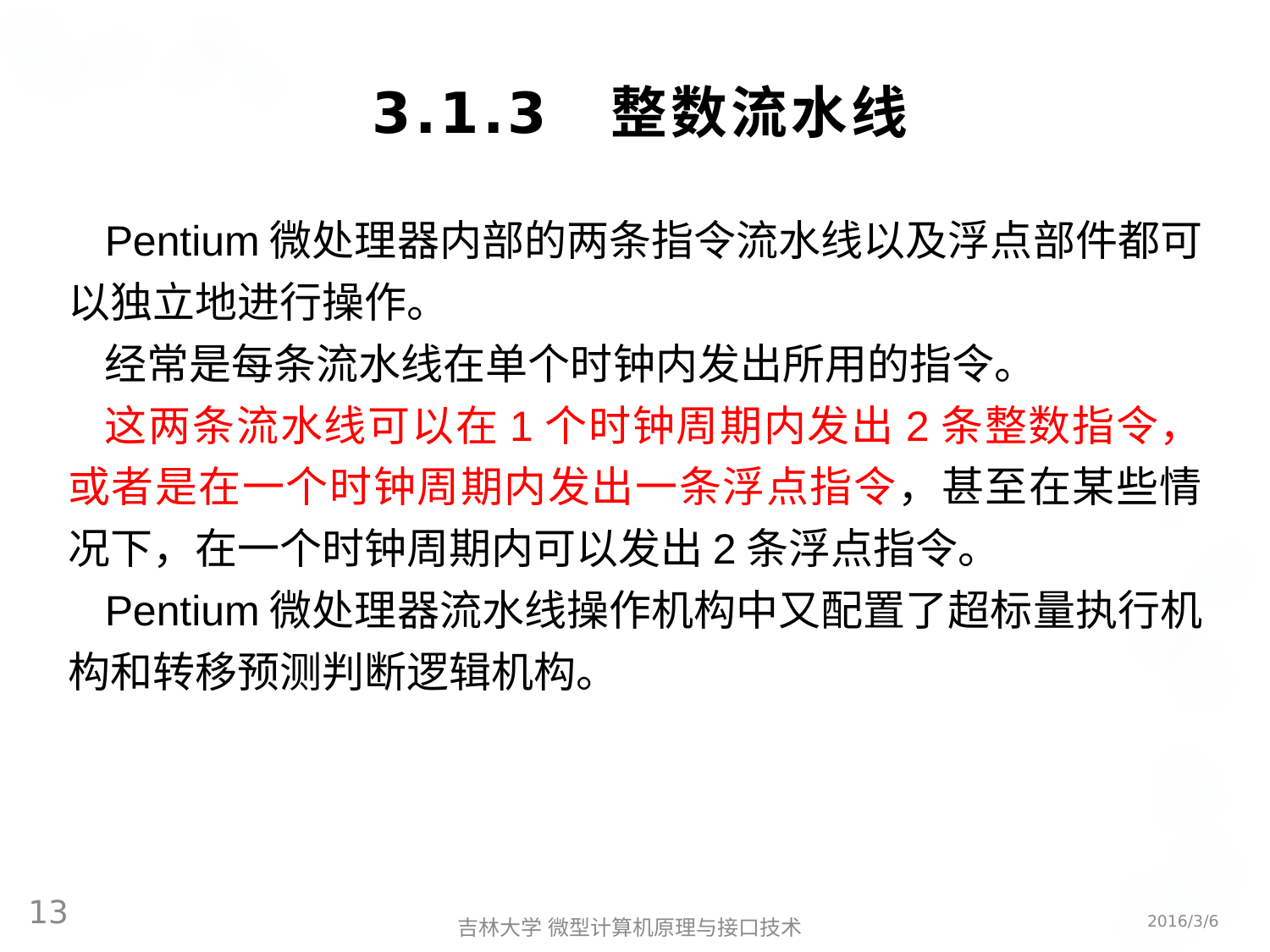

# 3.1.3  整数流水线
Pentium微处理器内部的两条指令流水线以及浮点部件都可以独立地进行操作。
经常是每条流水线在单个时钟内发出所用的指令。
这两条流水线可以在1个时钟周期内发出2条整数指令，或者是在一个时钟周期内发出一条浮点指令，甚至在某些情况下，在一个时钟周期内可以发出2条浮点指令。
Pentium微处理器流水线操作机构中又配置了超标量执行机构和转移预测判断逻辑机构。

13
2016/3/6
吉林大学 微型计算机原理与接口技术